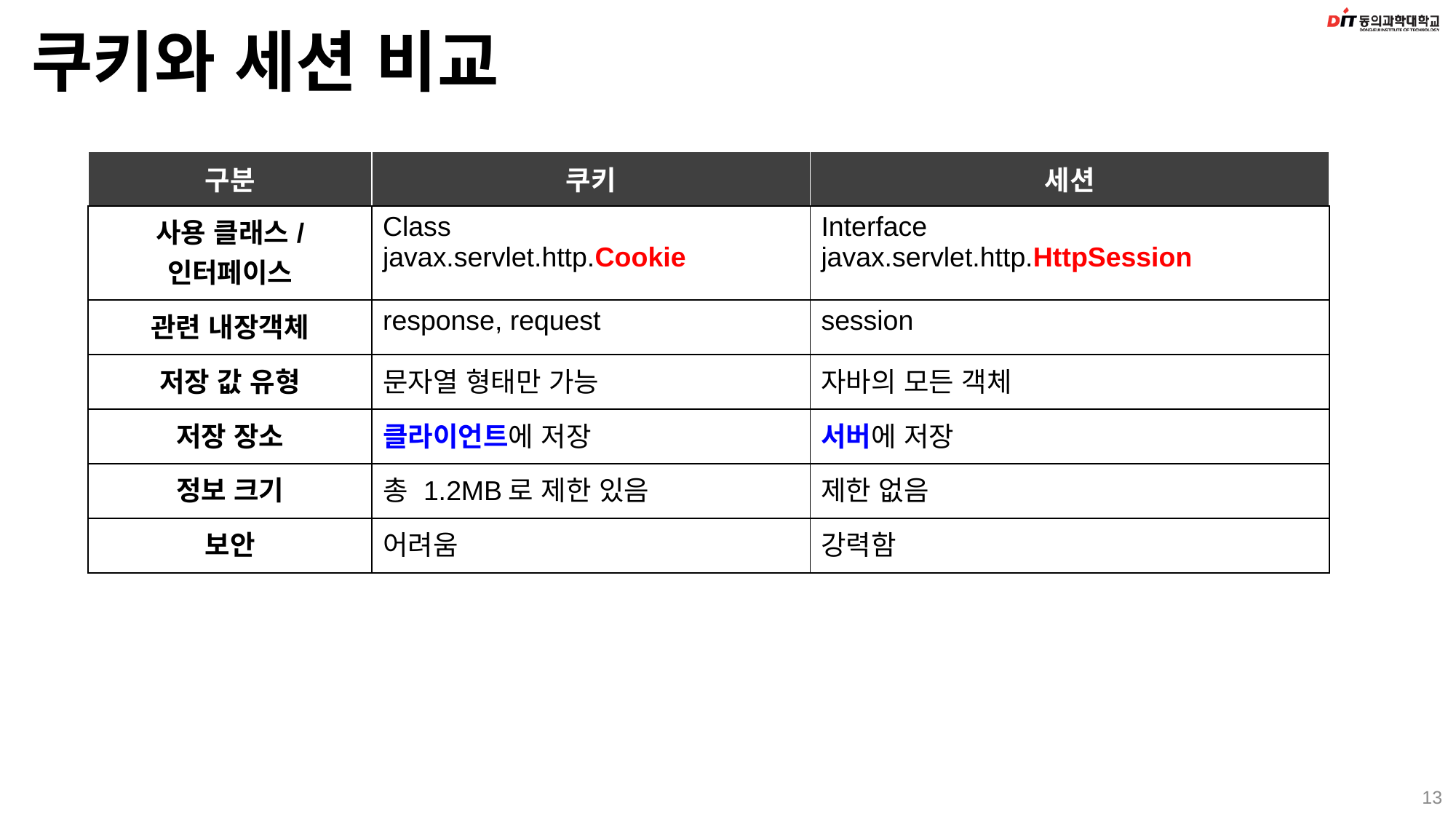

# 쿠키와 세션 비교
| 구분 | 쿠키 | 세션 |
| --- | --- | --- |
| 사용 클래스/ 인터페이스 | Class javax.servlet.http.Cookie | Interface javax.servlet.http.HttpSession |
| 관련 내장객체 | response, request | session |
| 저장 값 유형 | 문자열 형태만 가능 | 자바의 모든 객체 |
| 저장 장소 | 클라이언트에 저장 | 서버에 저장 |
| 정보 크기 | 총 1.2MB로 제한 있음 | 제한 없음 |
| 보안 | 어려움 | 강력함 |
13